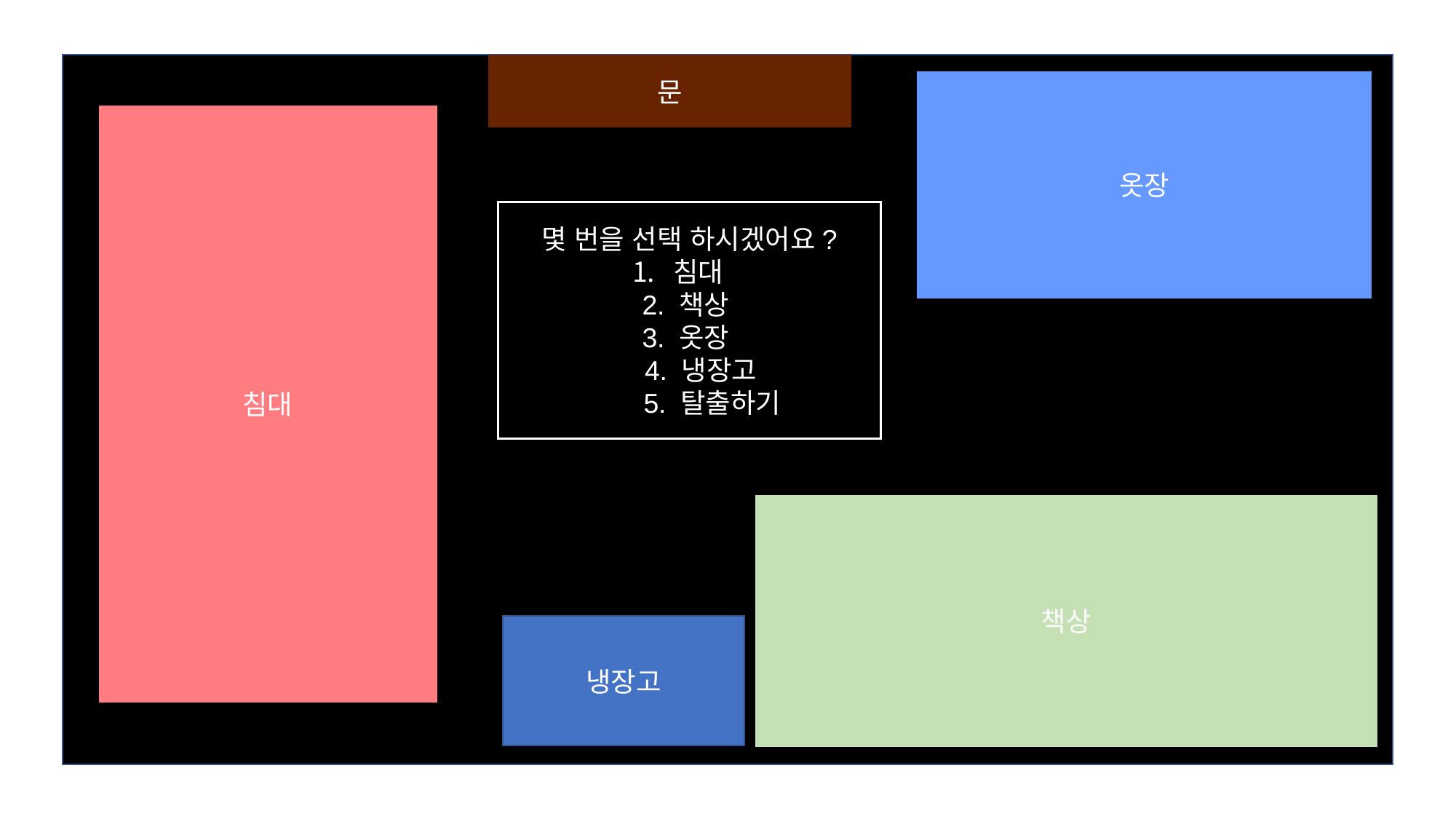

문
옷장
침대
몇 번을 선택 하시겠어요?
침대
2. 책상
3. 옷장
   4. 냉장고
      5. 탈출하기
책상
냉장고